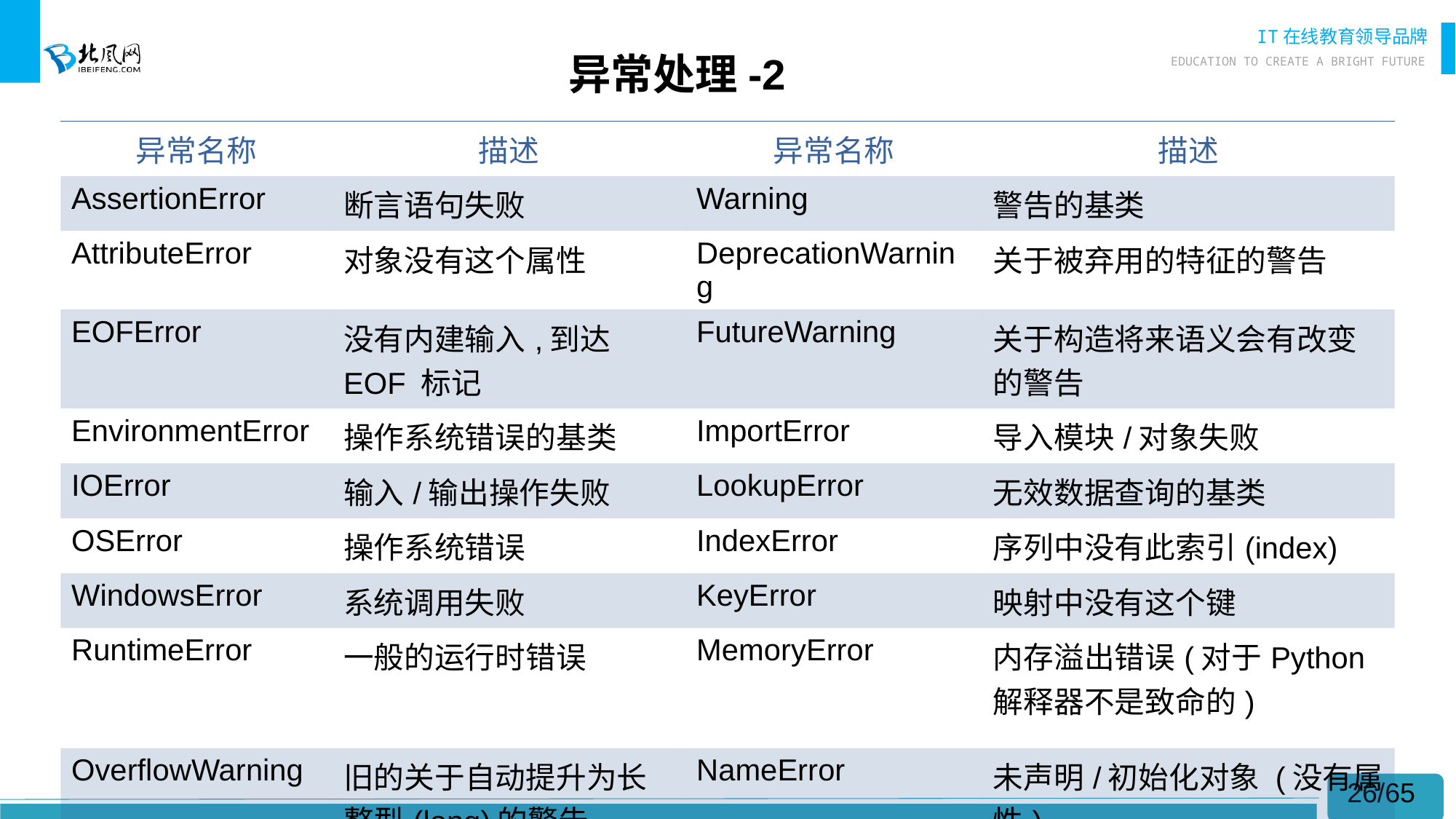

# 异常处理-2
| 异常名称 | 描述 | 异常名称 | 描述 |
| --- | --- | --- | --- |
| AssertionError | 断言语句失败 | Warning | 警告的基类 |
| AttributeError | 对象没有这个属性 | DeprecationWarning | 关于被弃用的特征的警告 |
| EOFError | 没有内建输入,到达EOF 标记 | FutureWarning | 关于构造将来语义会有改变的警告 |
| EnvironmentError | 操作系统错误的基类 | ImportError | 导入模块/对象失败 |
| IOError | 输入/输出操作失败 | LookupError | 无效数据查询的基类 |
| OSError | 操作系统错误 | IndexError | 序列中没有此索引(index) |
| WindowsError | 系统调用失败 | KeyError | 映射中没有这个键 |
| RuntimeError | 一般的运行时错误 | MemoryError | 内存溢出错误(对于Python 解释器不是致命的) |
| OverflowWarning | 旧的关于自动提升为长整型(long)的警告 | NameError | 未声明/初始化对象 (没有属性) |